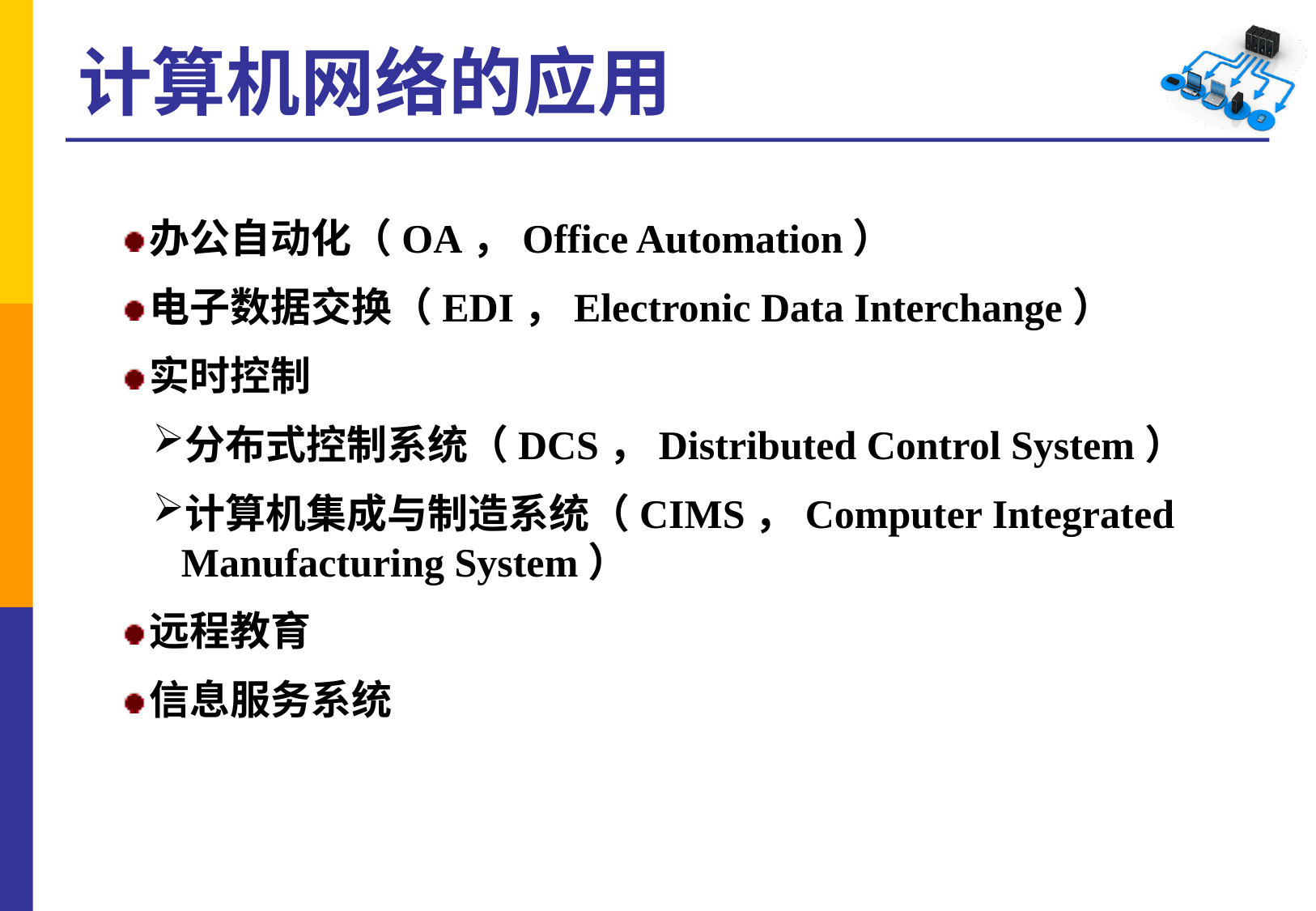

# 计算机网络的应用
办公自动化（OA，Office Automation）
电子数据交换（EDI，Electronic Data Interchange）
实时控制
分布式控制系统（DCS，Distributed Control System）
计算机集成与制造系统（CIMS，Computer Integrated Manufacturing System）
远程教育
信息服务系统